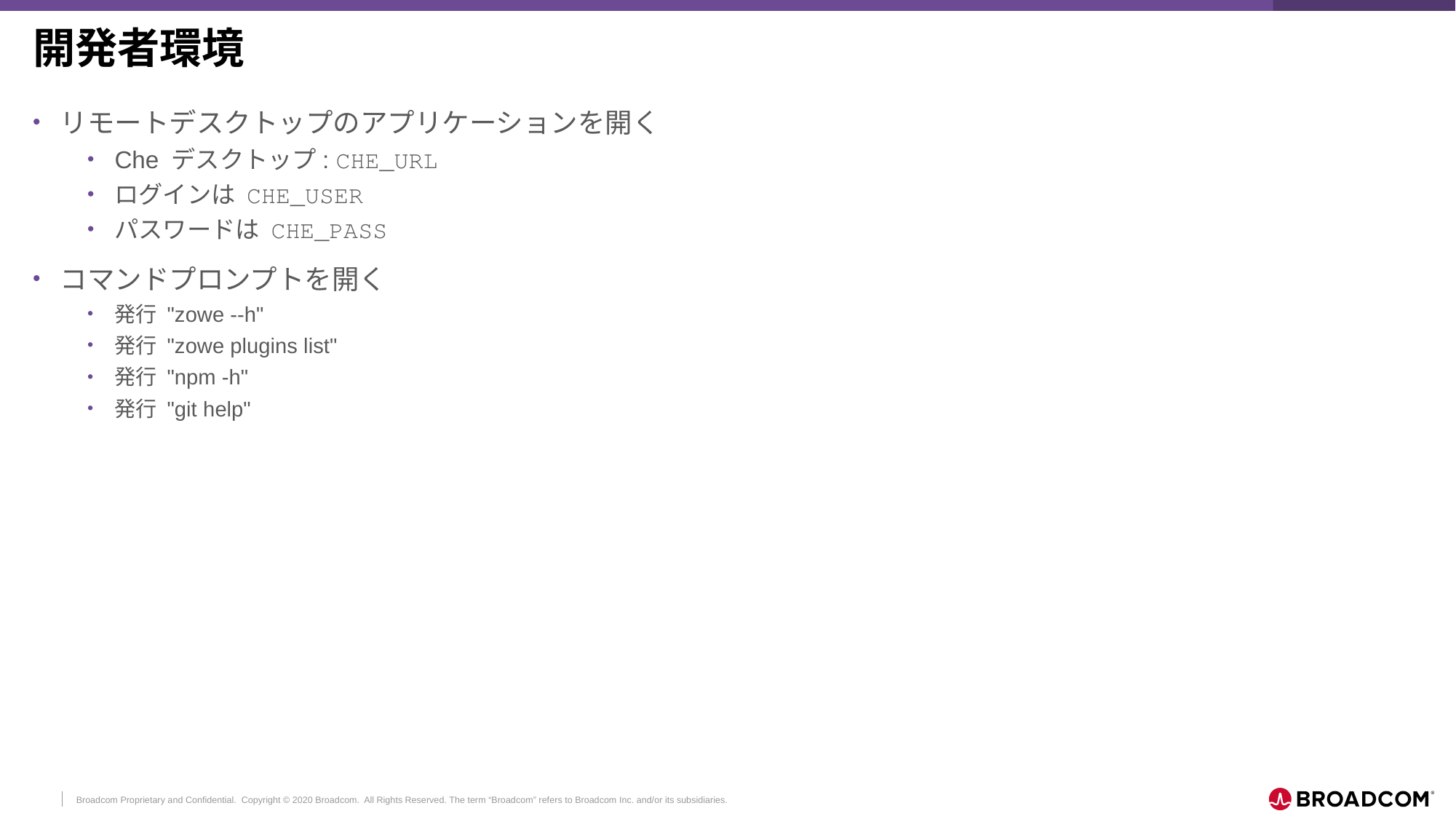

# 開発者環境
リモートデスクトップのアプリケーションを開く
Che デスクトップ: CHE_URL
ログインは CHE_USER
パスワードは CHE_PASS
コマンドプロンプトを開く
発行 "zowe --h"
発行 "zowe plugins list"
発行 "npm -h"
発行 "git help"